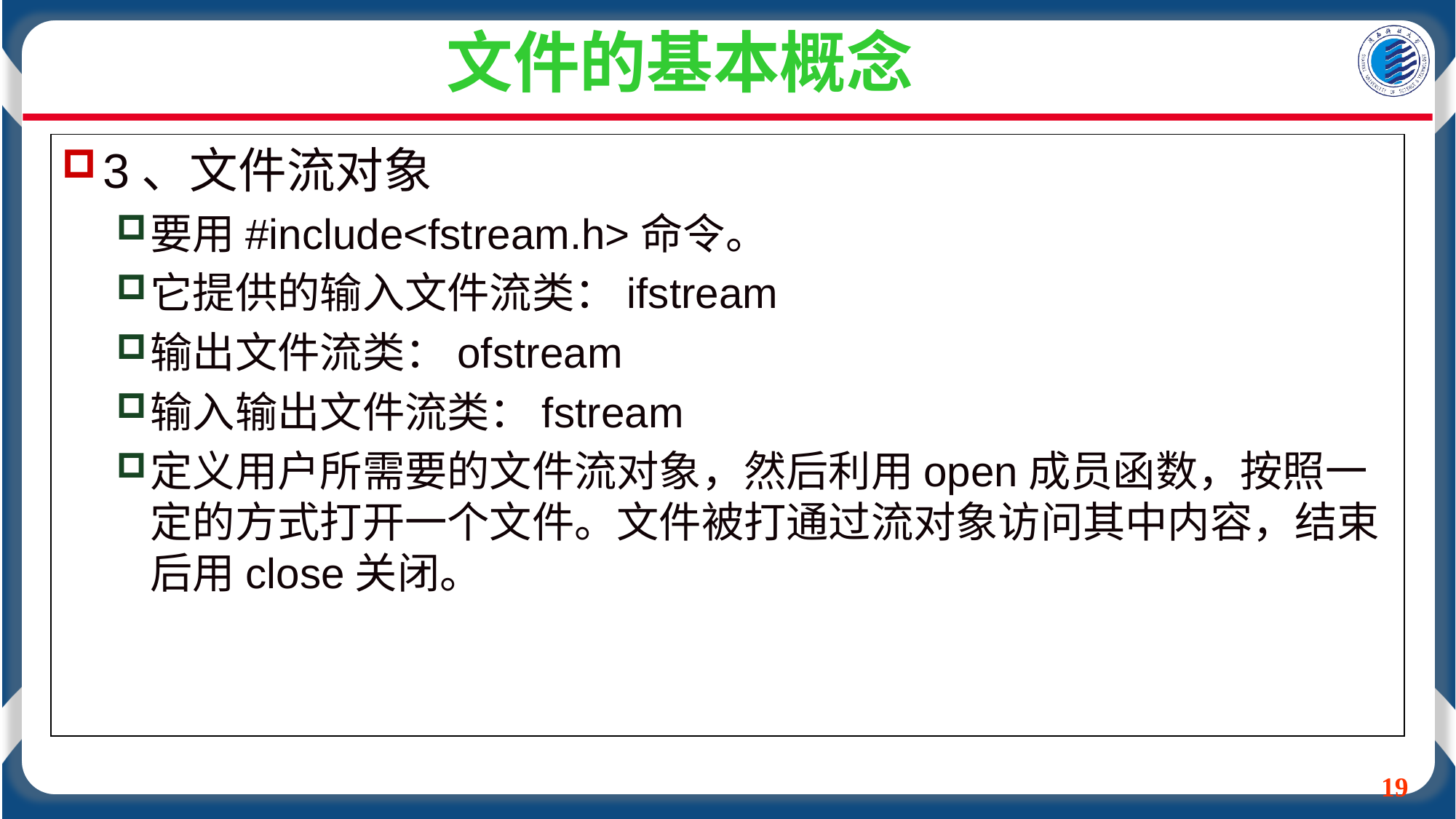

文件的基本概念
3、文件流对象
要用#include<fstream.h>命令。
它提供的输入文件流类：ifstream
输出文件流类：ofstream
输入输出文件流类：fstream
定义用户所需要的文件流对象，然后利用open成员函数，按照一定的方式打开一个文件。文件被打通过流对象访问其中内容，结束后用close关闭。
19